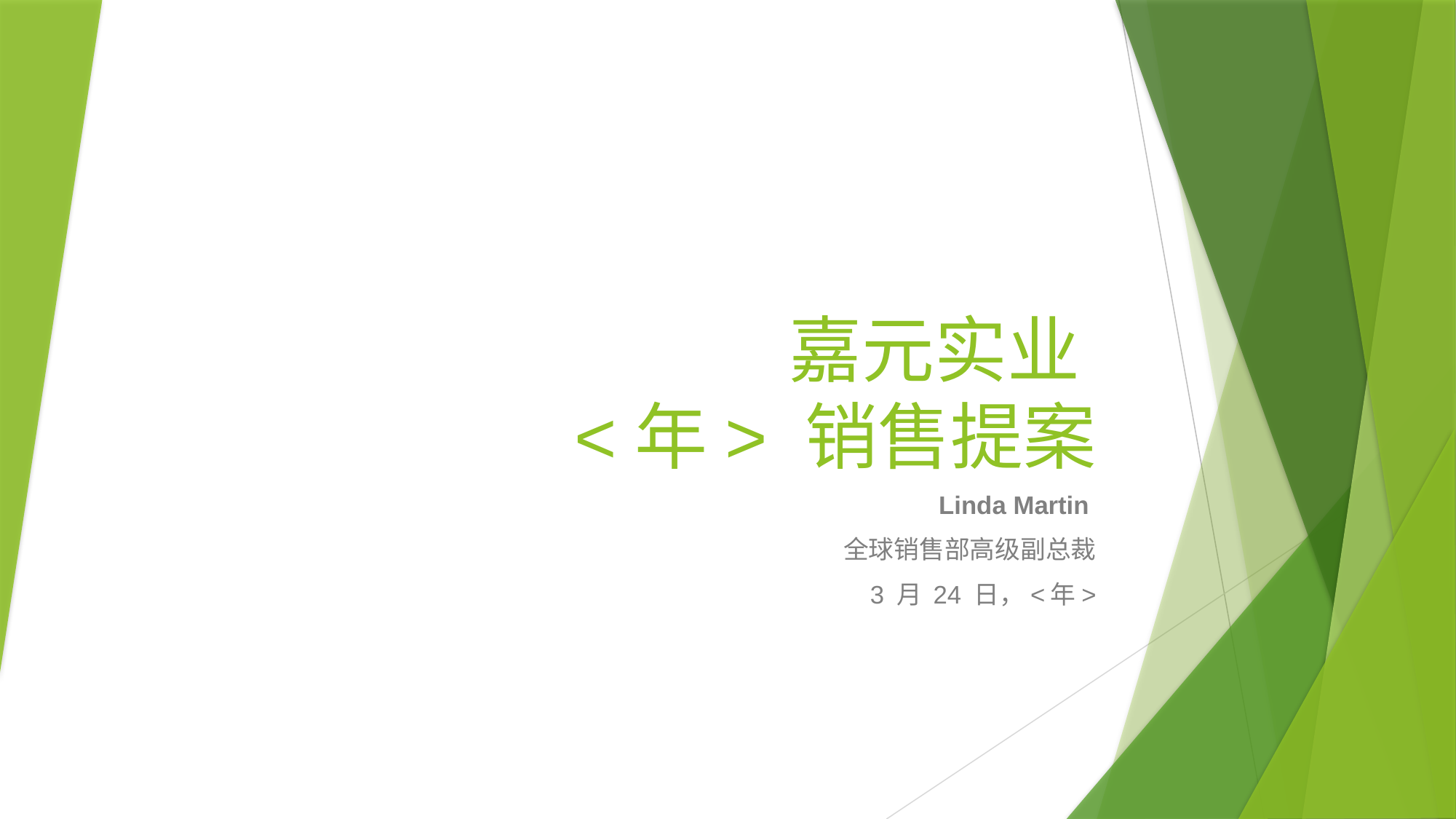

# 嘉元实业 <年> 销售提案
Linda Martin
全球销售部高级副总裁
3 月 24 日，<年>